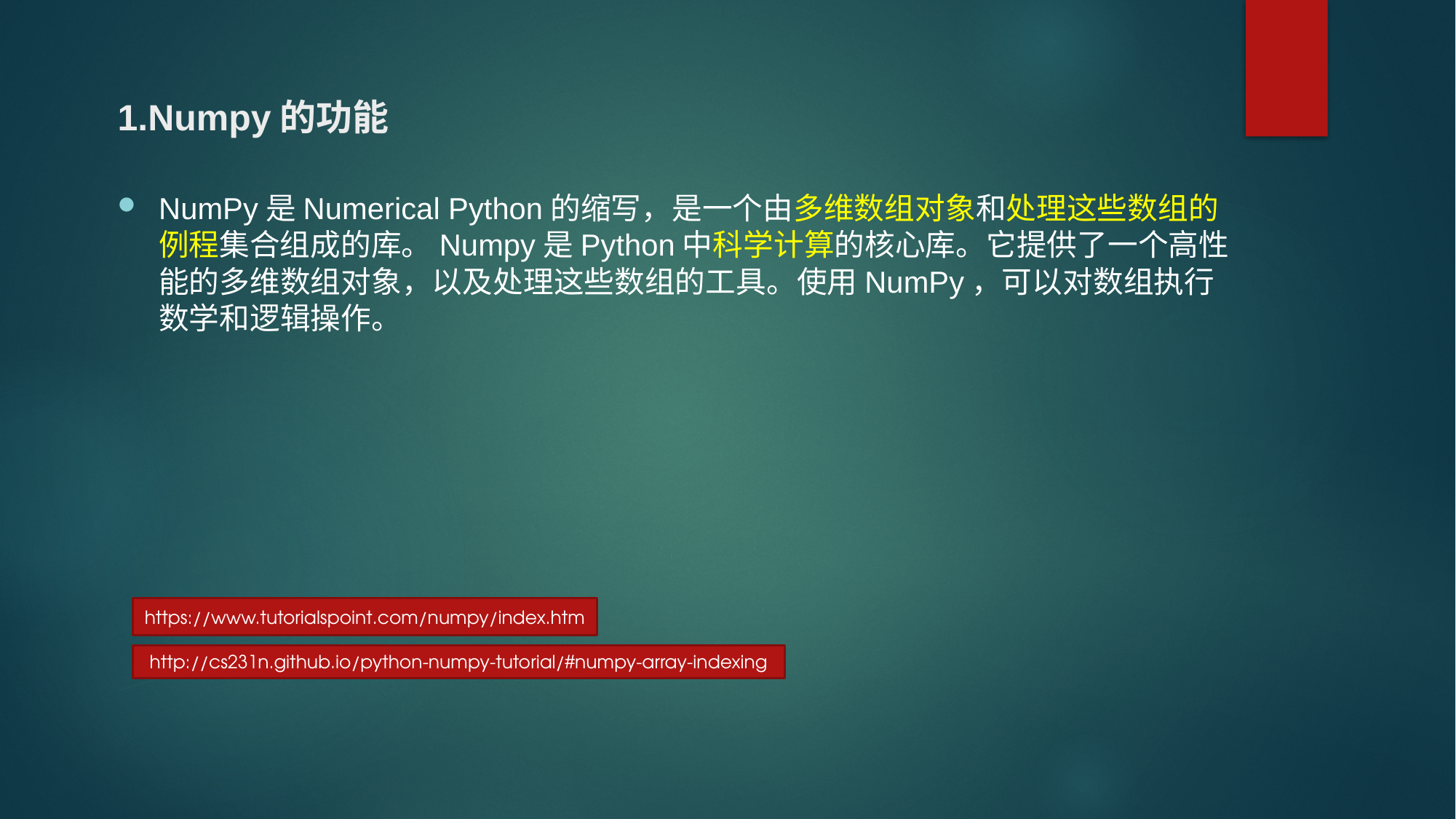

# 1.Numpy的功能
NumPy是Numerical Python的缩写，是一个由多维数组对象和处理这些数组的例程集合组成的库。Numpy是Python中科学计算的核心库。它提供了一个高性能的多维数组对象，以及处理这些数组的工具。使用NumPy，可以对数组执行数学和逻辑操作。
https://www.tutorialspoint.com/numpy/index.htm
http://cs231n.github.io/python-numpy-tutorial/#numpy-array-indexing